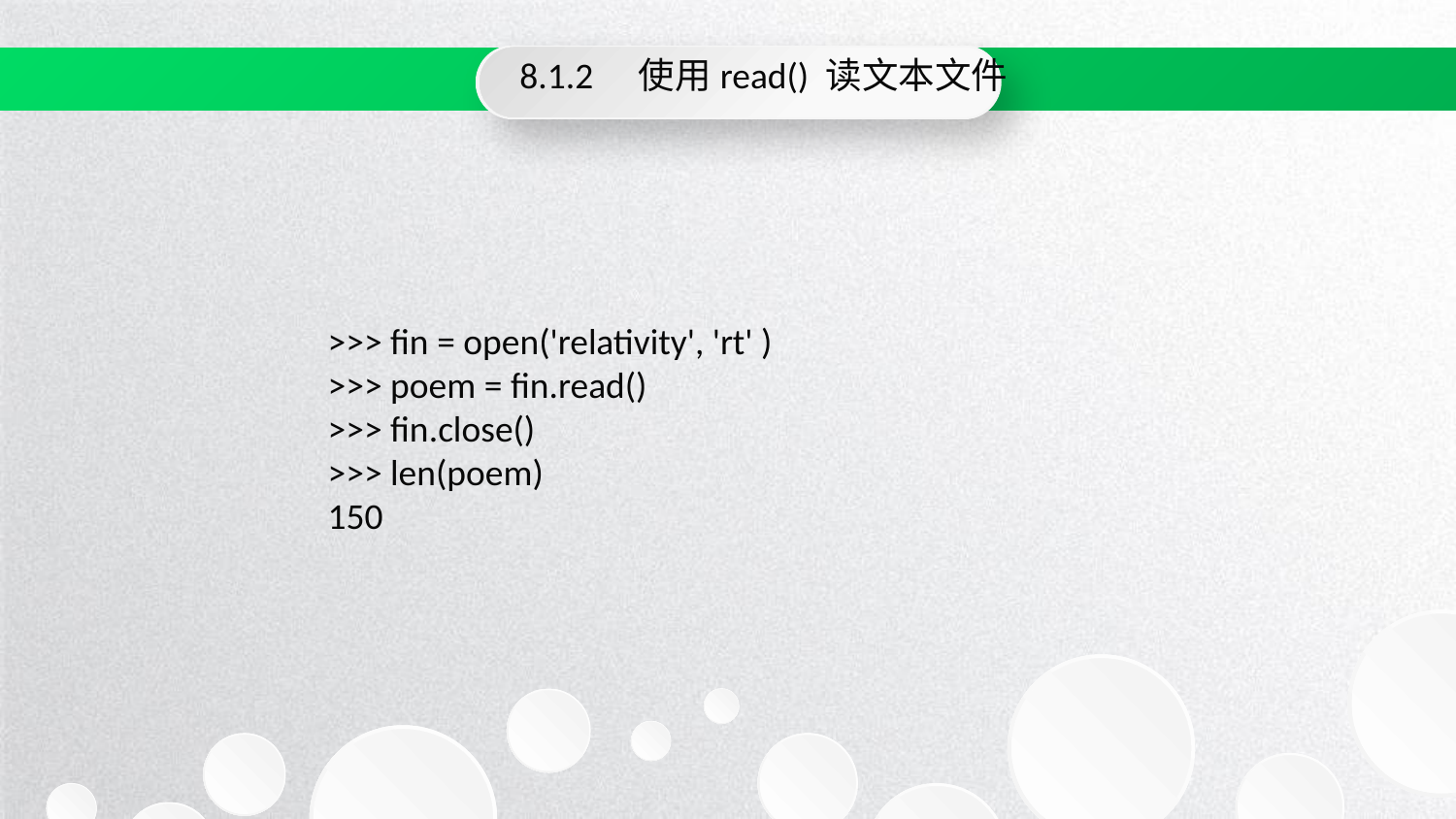

8.1.2　使用read() 读文本文件
>>> fin = open('relativity', 'rt' )
>>> poem = fin.read()
>>> fin.close()
>>> len(poem)
150